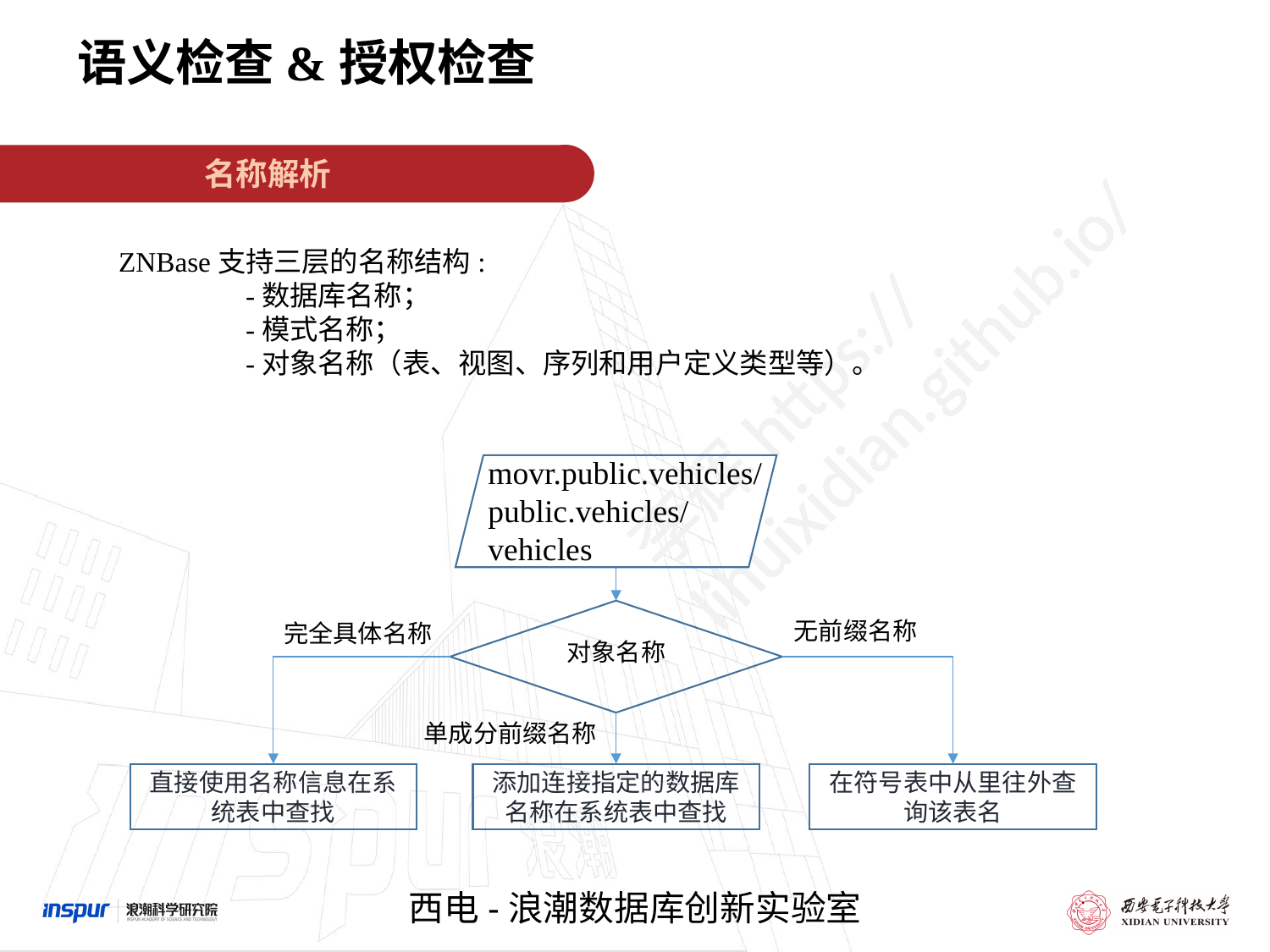

语义检查&授权检查

名称解析
ZNBase支持三层的名称结构:
 	-数据库名称；
	-模式名称；
	-对象名称（表、视图、序列和用户定义类型等）。
movr.public.vehicles/ public.vehicles/ vehicles

无前缀名称
完全具体名称
对象名称
单成分前缀名称
直接使用名称信息在系统表中查找
添加连接指定的数据库名称在系统表中查找
在符号表中从里往外查询该表名